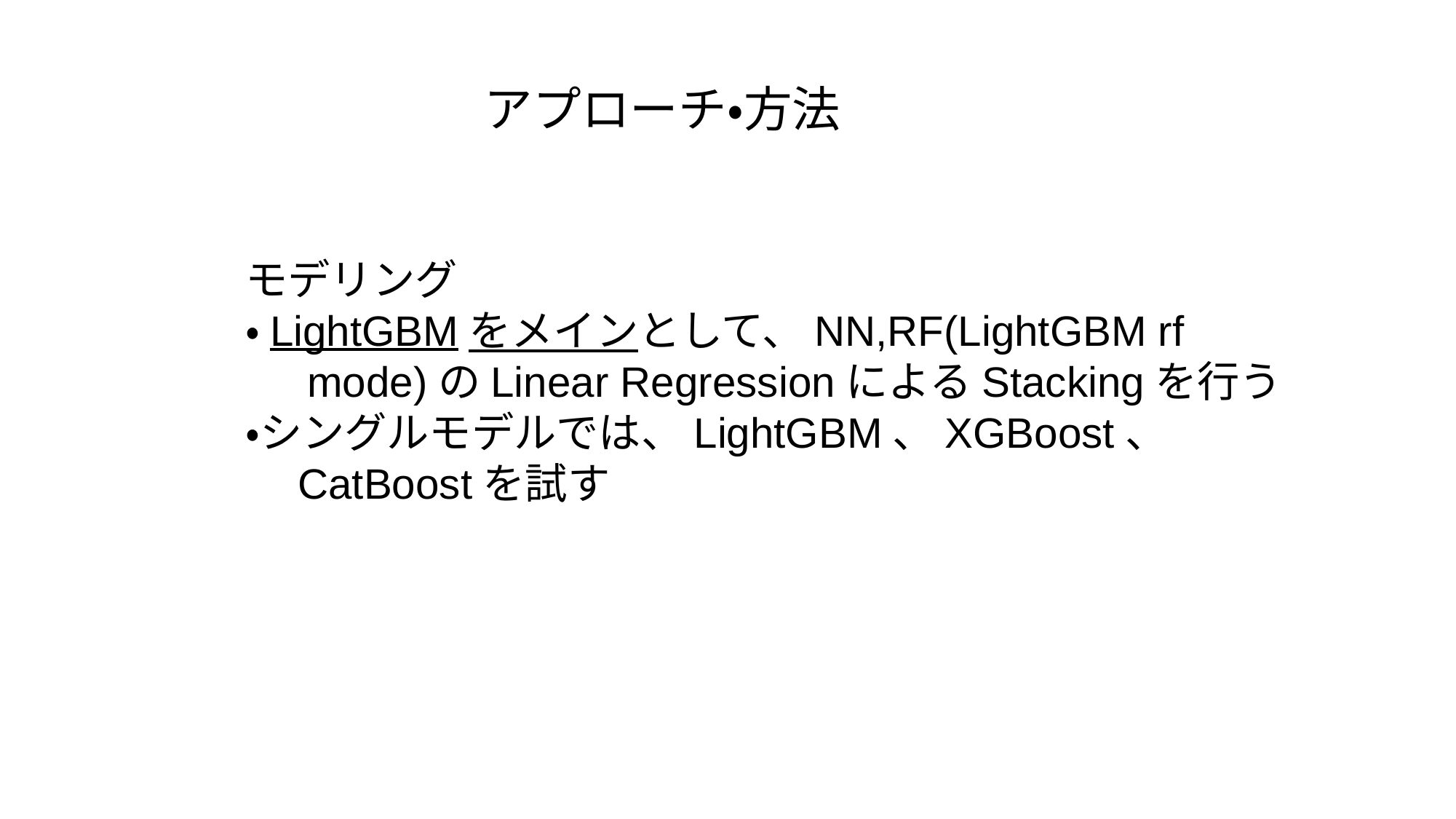

アプローチ・方法
モデリング
・LightGBMをメインとして、NN,RF(LightGBM rf
　 mode)のLinear RegressionによるStackingを行う
・シングルモデルでは、LightGBM、XGBoost、
　CatBoostを試す